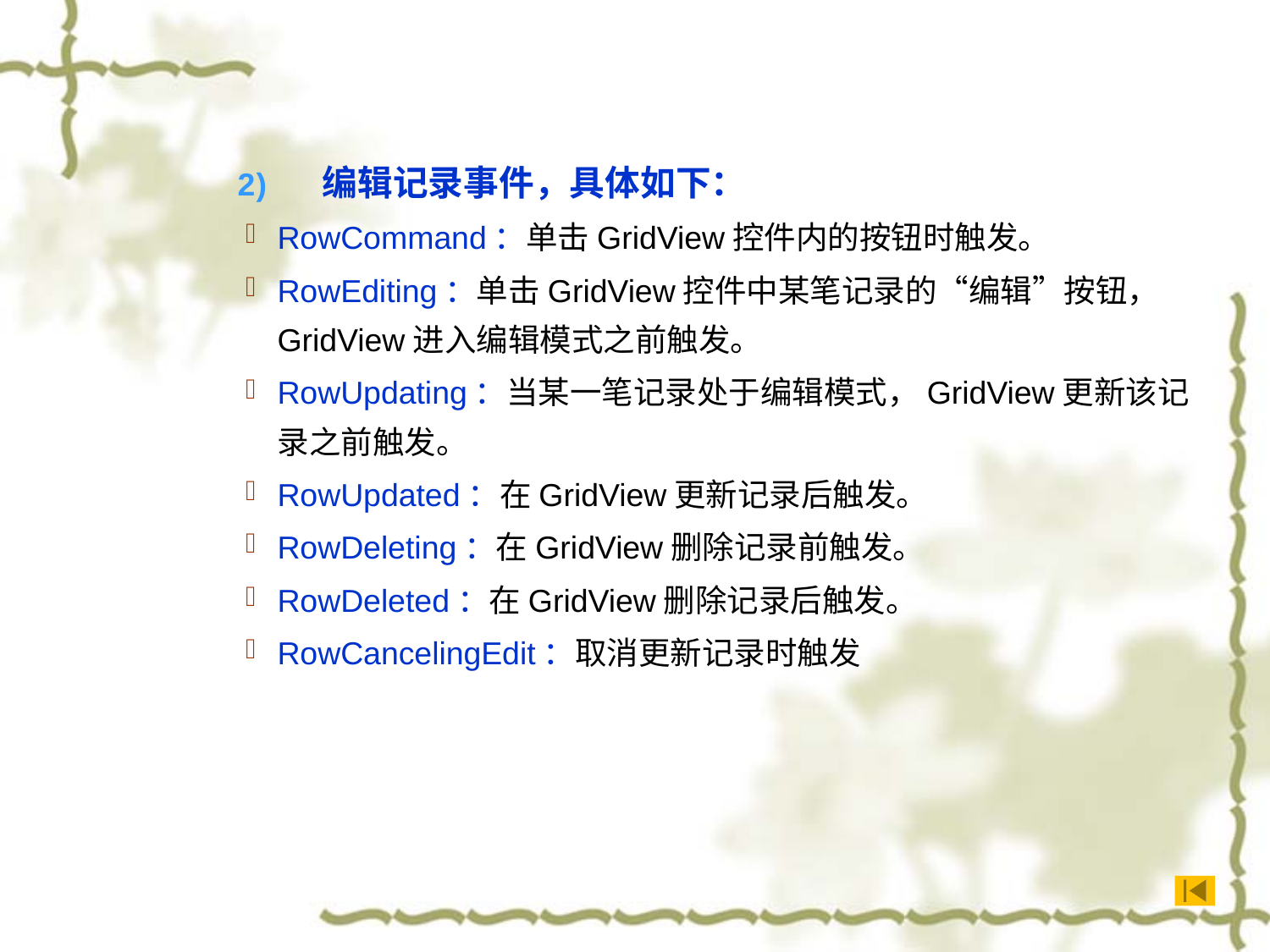

编辑记录事件，具体如下：
RowCommand：单击GridView控件内的按钮时触发。
RowEditing：单击GridView控件中某笔记录的“编辑”按钮， GridView进入编辑模式之前触发。
RowUpdating：当某一笔记录处于编辑模式，GridView更新该记录之前触发。
RowUpdated：在GridView更新记录后触发。
RowDeleting：在GridView删除记录前触发。
RowDeleted：在GridView删除记录后触发。
RowCancelingEdit：取消更新记录时触发